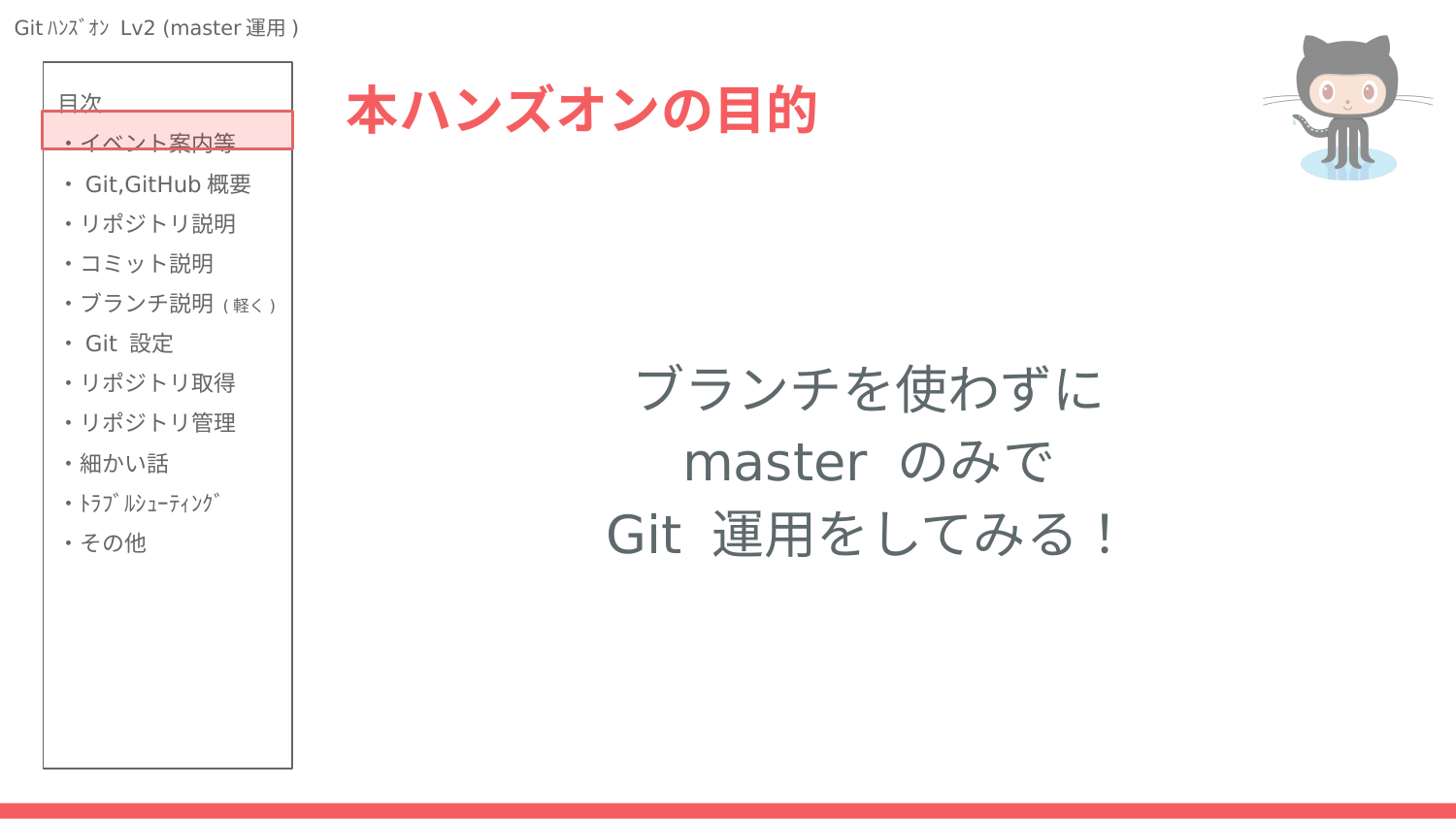

# 本ハンズオンの目的

ブランチを使わずに
master のみで
Git 運用をしてみる！